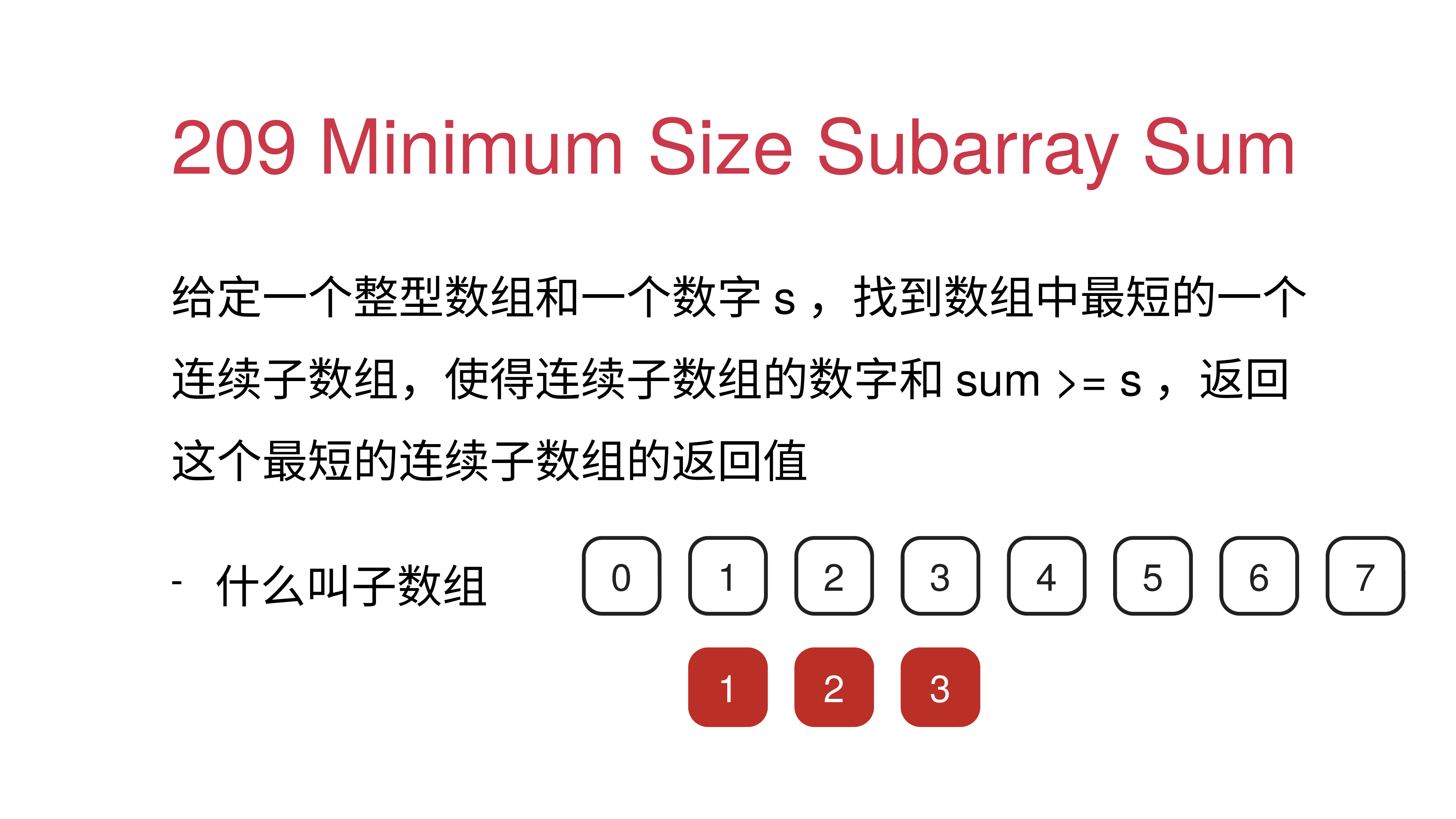

# 209 Minimum Size Subarray Sum
给定一个整型数组和一个数字s，找到数组中最短的一个连续子数组，使得连续子数组的数字和sum >= s，返回这个最短的连续子数组的返回值
什么叫子数组
0
1
2
3
4
5
6
7
1
2
3